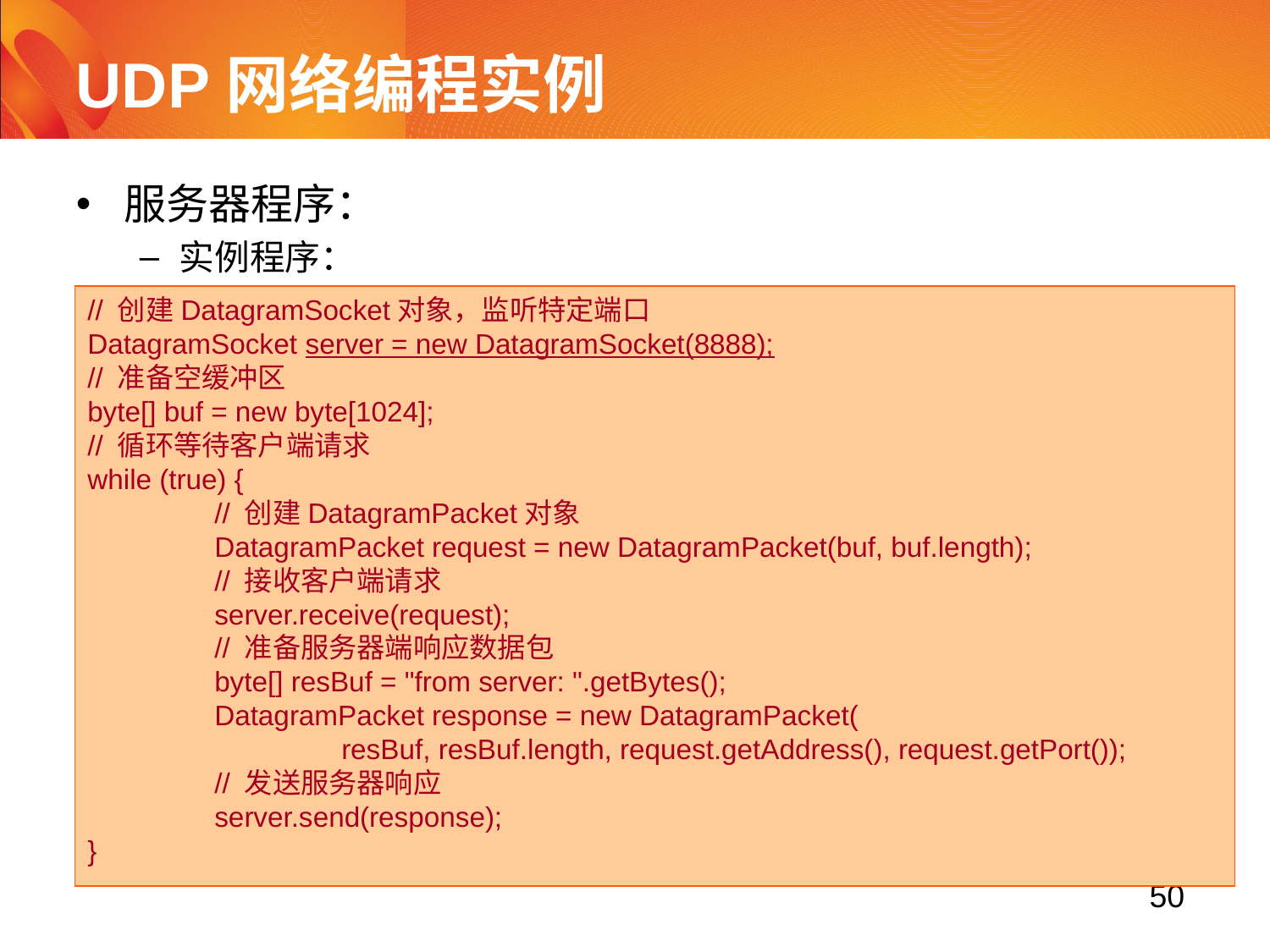

# UDP网络编程实例
服务器程序：
实例程序：
// 创建DatagramSocket对象，监听特定端口
DatagramSocket server = new DatagramSocket(8888);
// 准备空缓冲区
byte[] buf = new byte[1024];
// 循环等待客户端请求
while (true) {
	// 创建DatagramPacket对象
	DatagramPacket request = new DatagramPacket(buf, buf.length);
	// 接收客户端请求
	server.receive(request);
	// 准备服务器端响应数据包
	byte[] resBuf = "from server: ".getBytes();
	DatagramPacket response = new DatagramPacket(
		resBuf, resBuf.length, request.getAddress(), request.getPort());
	// 发送服务器响应
	server.send(response);
}